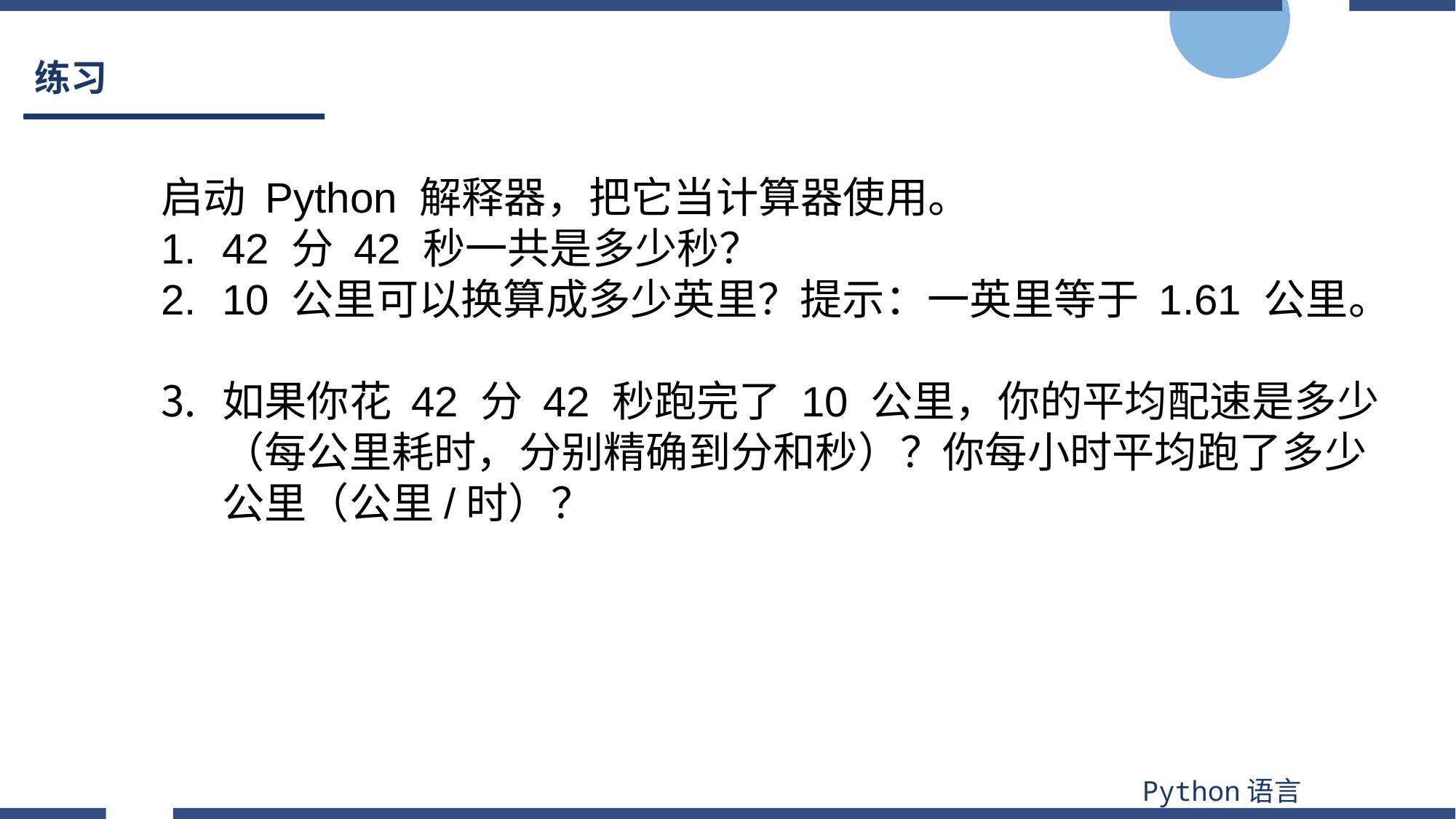

# 练习
启动 Python 解释器，把它当计算器使用。
42 分 42 秒一共是多少秒？
10 公里可以换算成多少英里？提示：一英里等于 1.61 公里。
如果你花 42 分 42 秒跑完了 10 公里，你的平均配速是多少（每公里耗时，分别精确到分和秒）？你每小时平均跑了多少公里（公里/时）？